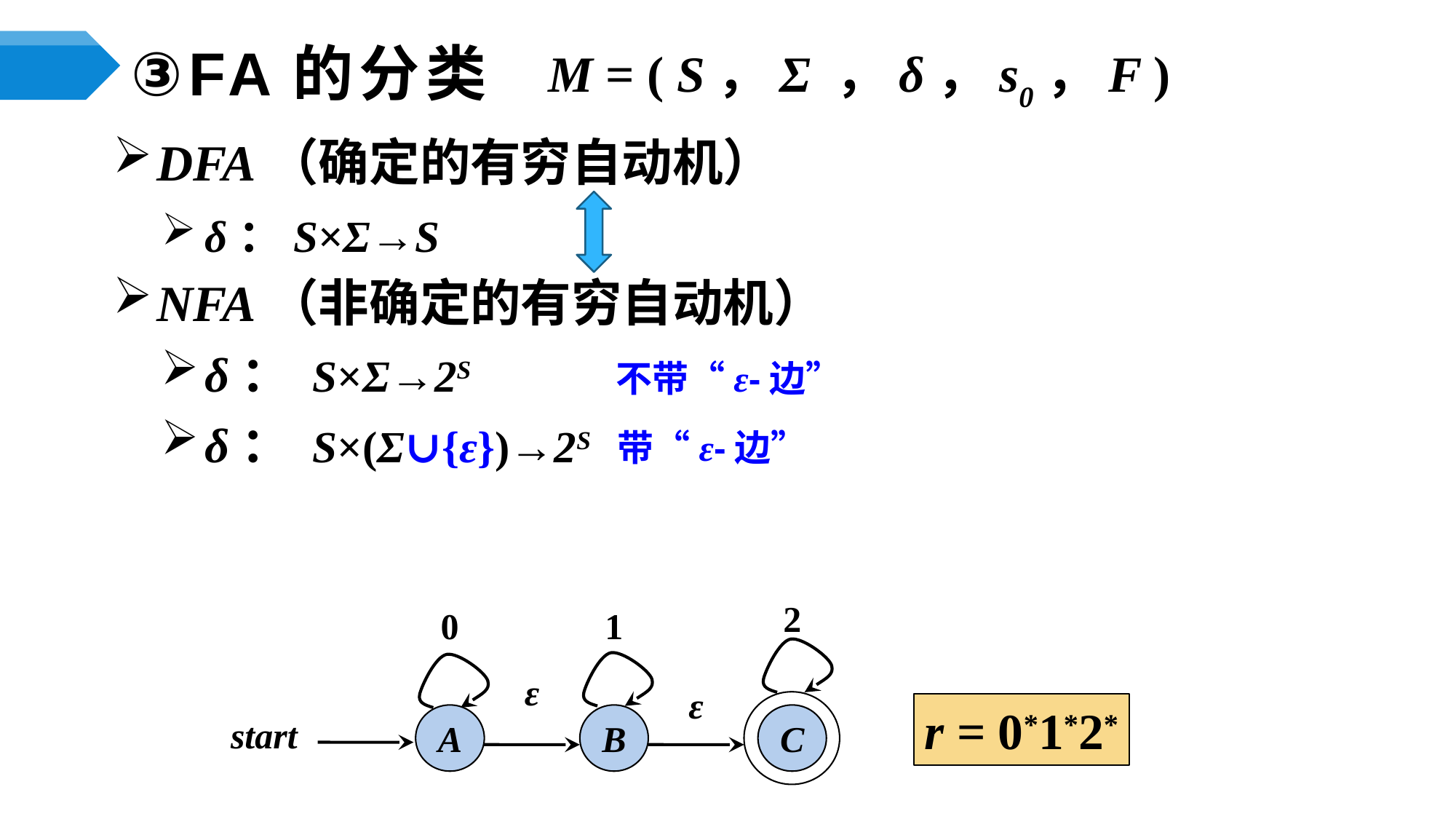

M = ( S，Σ ，δ，s0，F )
# ③FA的分类
DFA（确定的有穷自动机）
δ：S×Σ→S
NFA（非确定的有穷自动机）
δ： S×Σ→2S
δ： S×(Σ∪{ε})→2S

不带“ε-边”
带“ε-边”
2
1
0

ε
ε

A
B
C
start

r = 0*1*2*